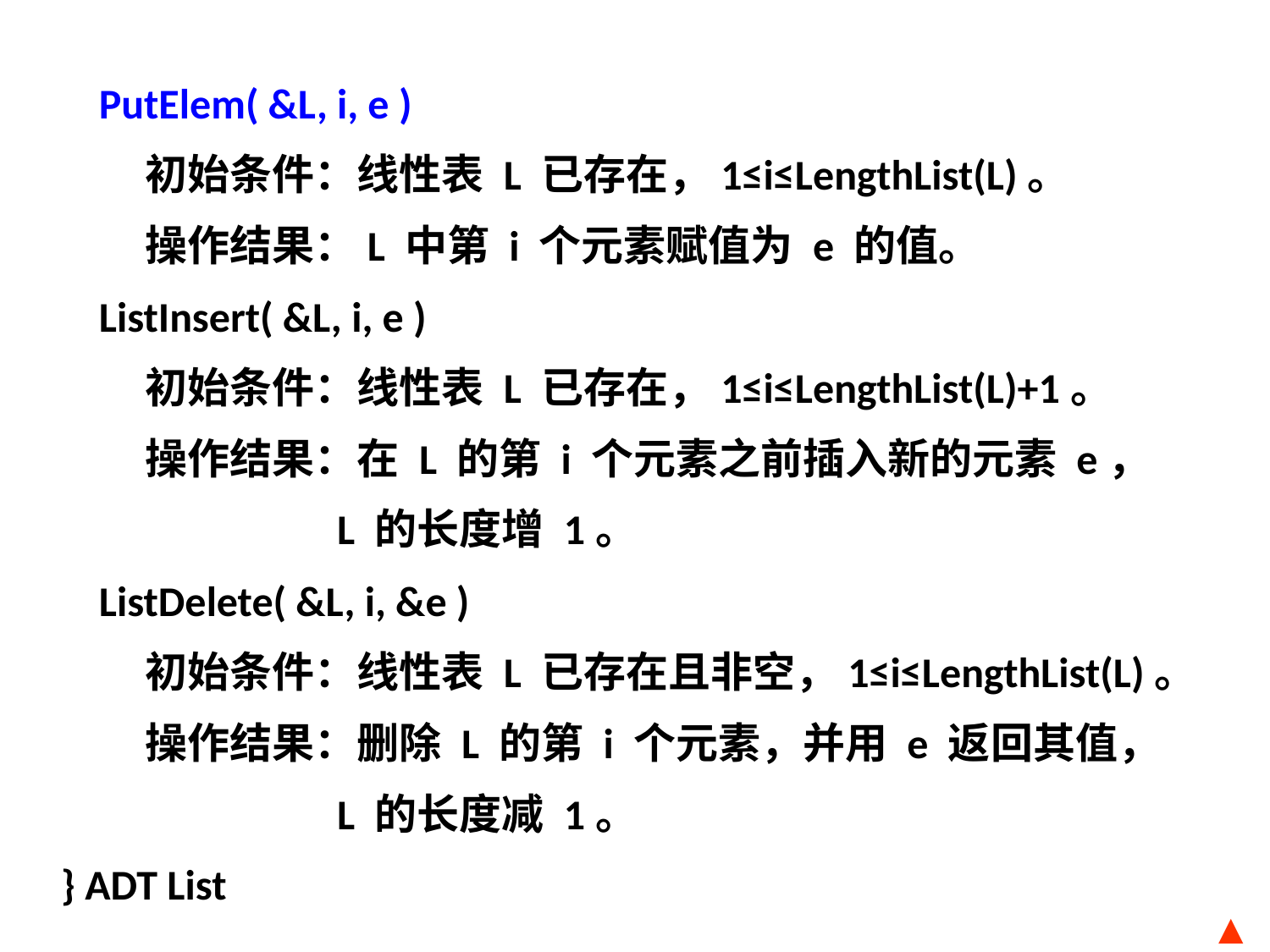

PutElem( &L, i, e )
　　初始条件：线性表 L 已存在，1≤i≤LengthList(L)。
　　操作结果：L 中第 i 个元素赋值为 e 的值。
    ListInsert( &L, i, e )
　　初始条件：线性表 L 已存在，1≤i≤LengthList(L)+1。
　　操作结果：在 L 的第 i 个元素之前插入新的元素 e，
                             L 的长度增 1。
    ListDelete( &L, i, &e )
　　初始条件：线性表 L 已存在且非空，1≤i≤LengthList(L)。
　　操作结果：删除 L 的第 i 个元素，并用 e 返回其值，
                             L 的长度减 1。
} ADT List
▲